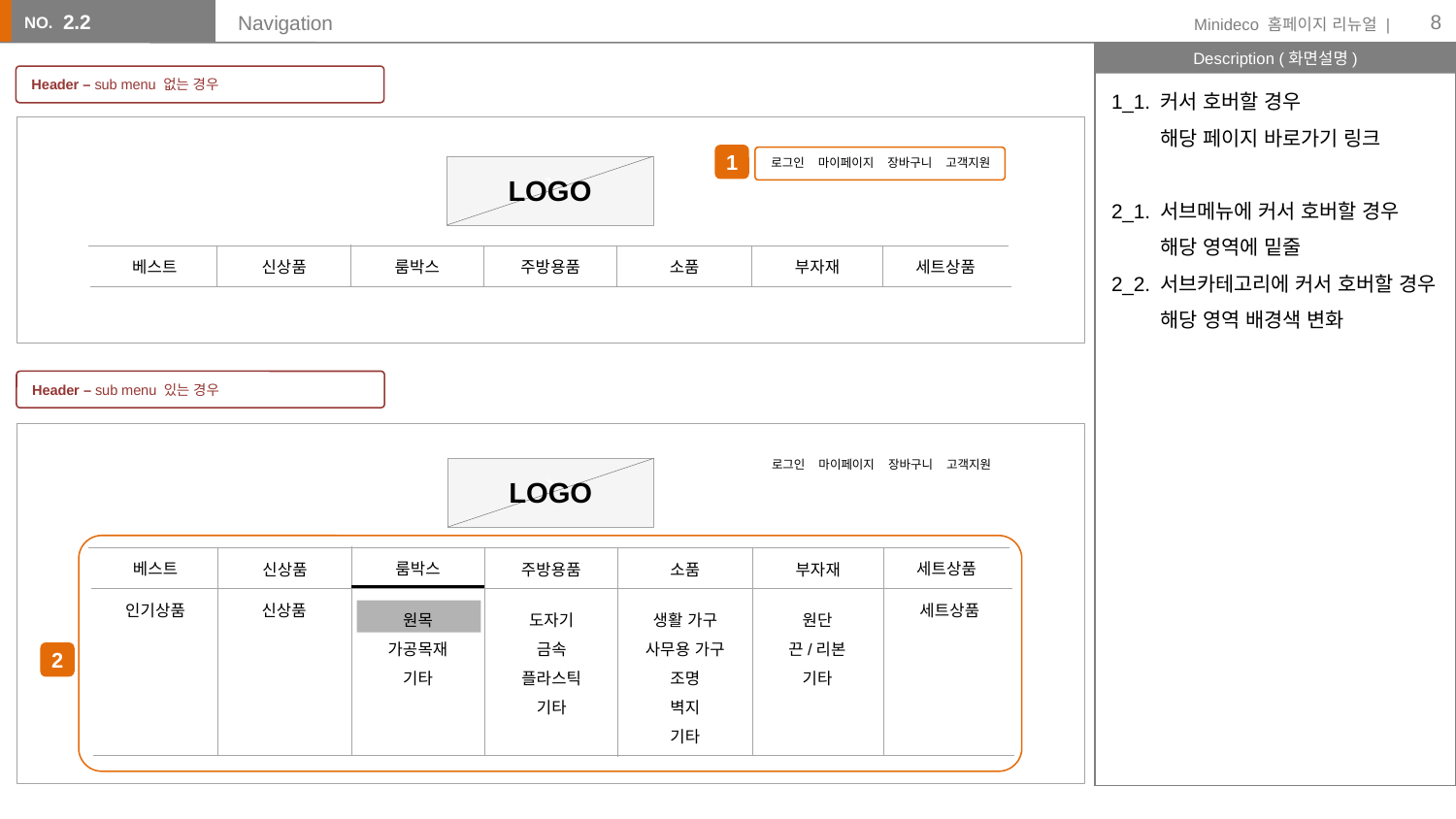

8
2.2
# Navigation
Header – sub menu 없는 경우
1_1. 커서 호버할 경우
        해당 페이지 바로가기 링크

2_1. 서브메뉴에 커서 호버할 경우
        해당 영역에 밑줄
2_2. 서브카테고리에 커서 호버할 경우
        해당 영역 배경색 변화

1

로그인    마이페이지    장바구니    고객지원
`
LOGO

베스트
룸박스
세트상품
신상품
주방용품
소품
부자재
Header – sub menu 있는 경우

로그인    마이페이지    장바구니    고객지원
`
LOGO

베스트
룸박스
세트상품
신상품
주방용품
소품
부자재
인기상품
원단
끈/리본
기타
신상품
원목
가공목재
기타
도자기
금속
플라스틱
기타
생활 가구
사무용 가구
조명
벽지
기타
세트상품

2